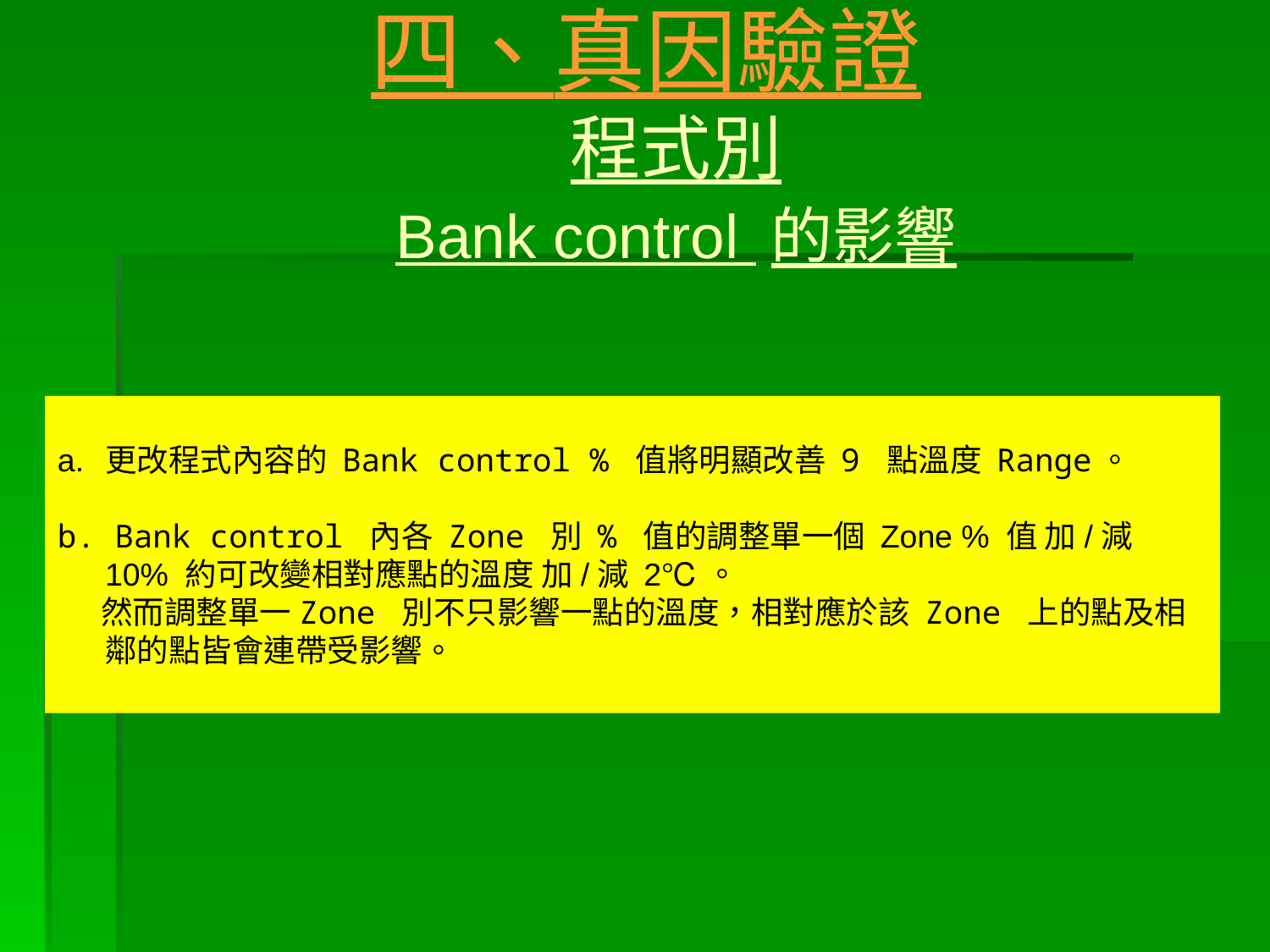

# 四、真因驗證 程式別 Bank control 的影響

更改程式內容的 Bank control % 值將明顯改善 9 點溫度 Range。

b. Bank control 內各 Zone 別 % 值的調整單一個 Zone % 值 加/減 10% 約可改變相對應點的溫度 加/減 2℃。
     然而調整單一Zone 別不只影響一點的溫度，相對應於該 Zone 上的點及相鄰的點皆會連帶受影響。